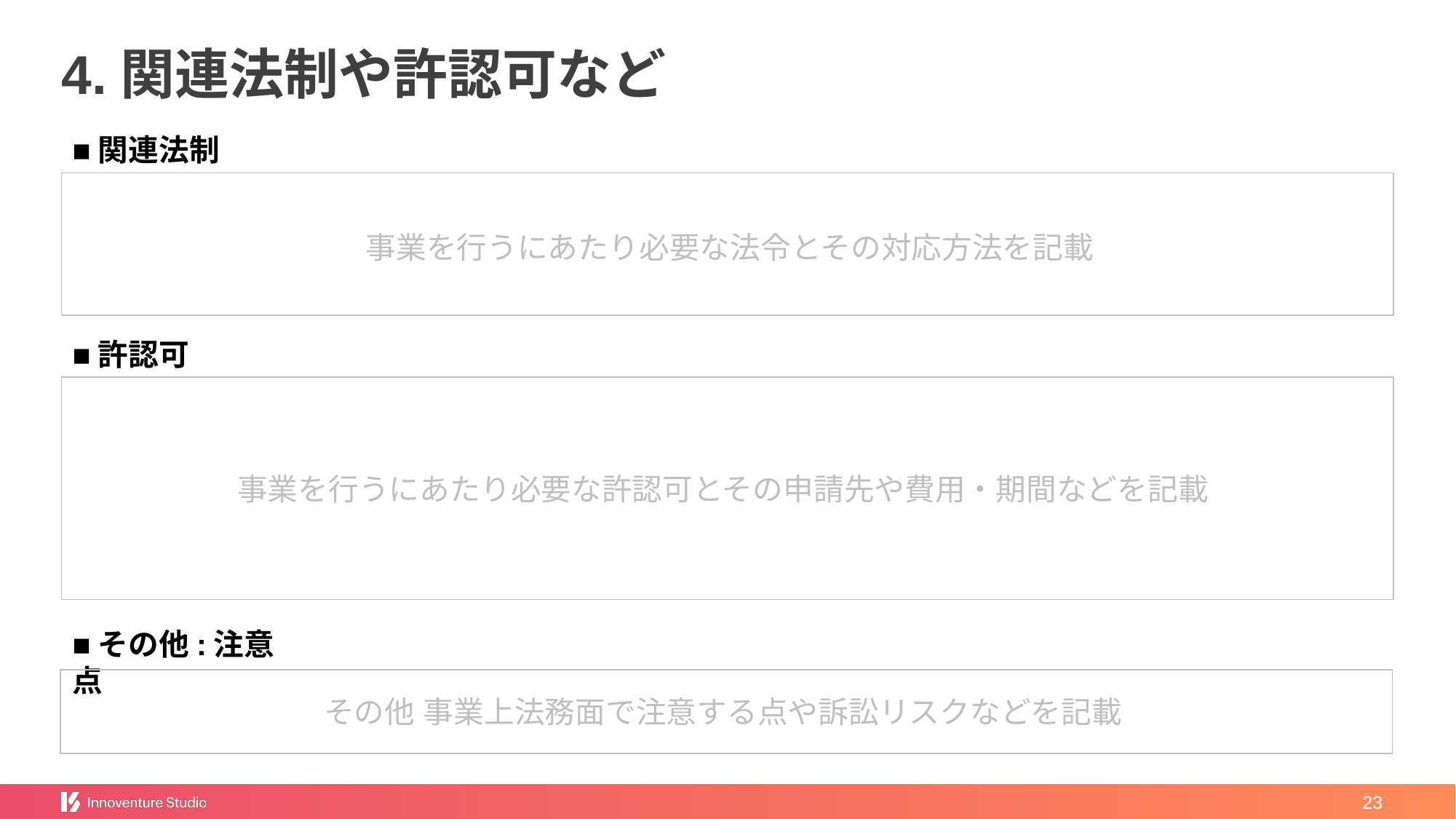

# 4.関連法制や許認可など
■関連法制

事業を行うにあたり必要な法令とその対応方法を記載
■許認可
事業を行うにあたり必要な許認可とその申請先や費用・期間などを記載

■その他:注意点

その他 事業上法務面で注意する点や訴訟リスクなどを記載
23